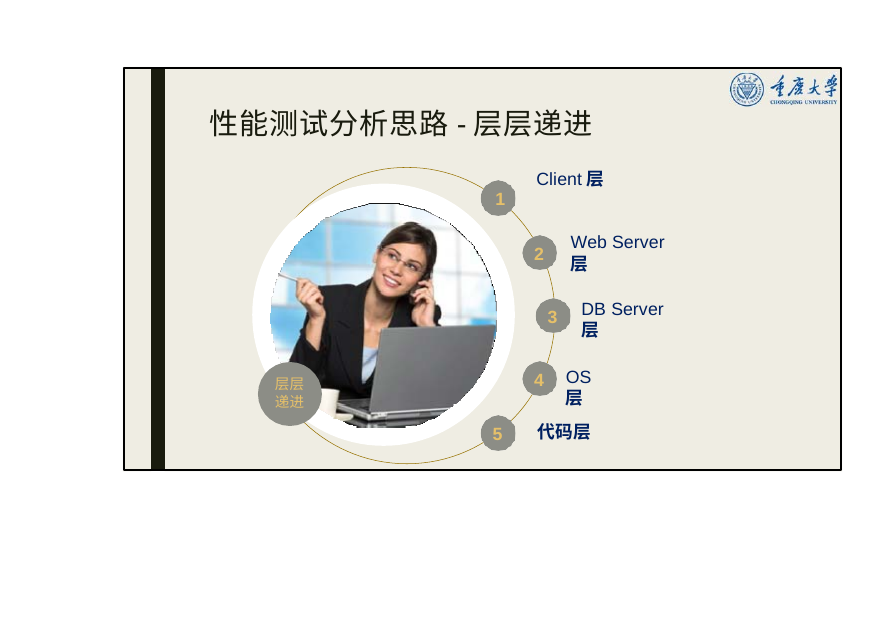

性能测试分析思路-层层递进
Client层
1

Web Server层

2
DB Server层

3

OS层
4
层层 递进

代码层
5